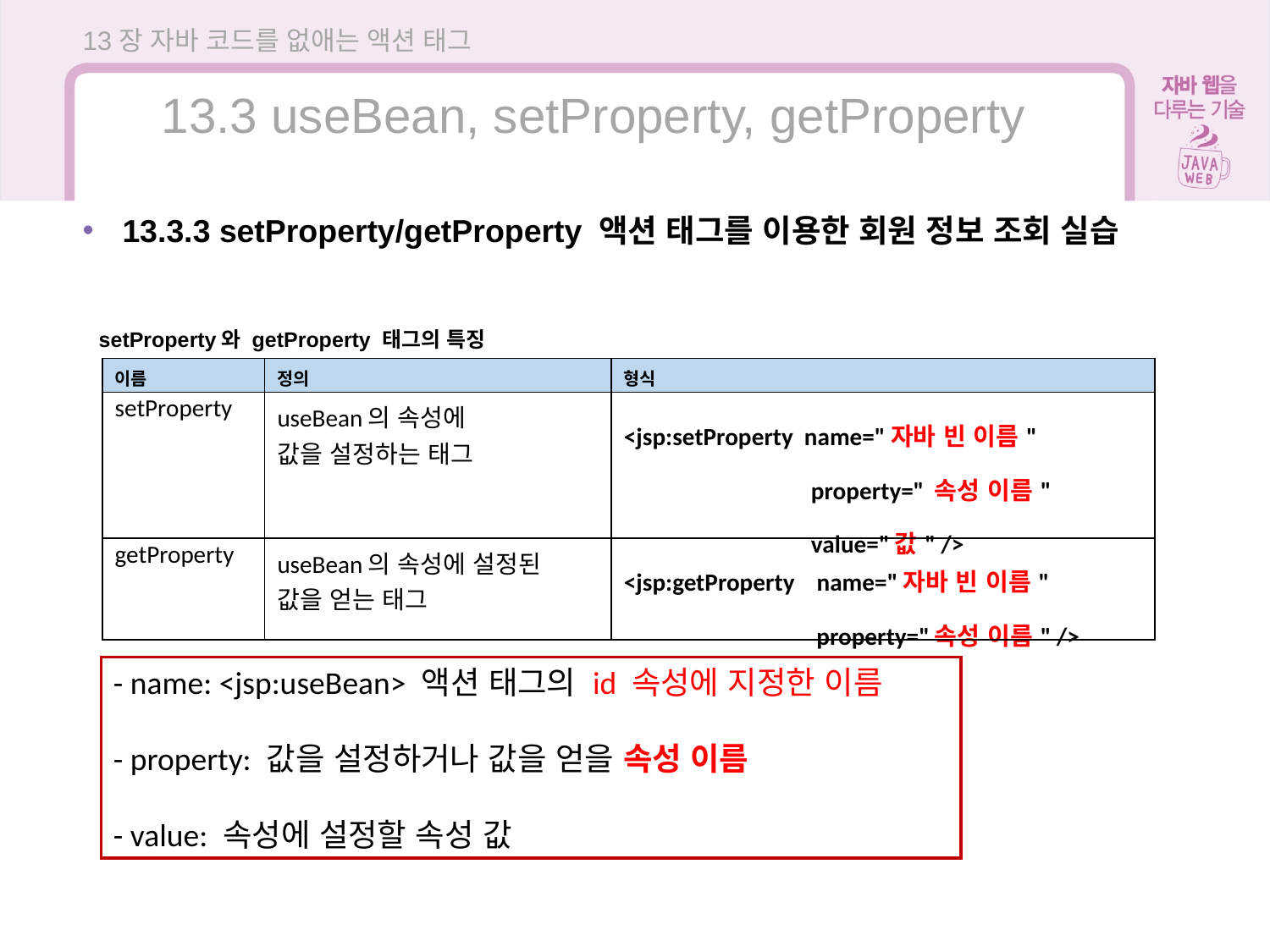

13장 자바 코드를 없애는 액션 태그
13.3 useBean, setProperty, getProperty
13.3.3 setProperty/getProperty 액션 태그를 이용한 회원 정보 조회 실습
setProperty와 getProperty 태그의 특징
| 이름 | 정의 | 형식 |
| --- | --- | --- |
| setProperty | useBean의 속성에 값을 설정하는 태그 | <jsp:setProperty name="자바 빈 이름" property=" 속성 이름" value="값" /> |
| getProperty | useBean의 속성에 설정된 값을 얻는 태그 | <jsp:getProperty name="자바 빈 이름" property="속성 이름" /> |
- name: <jsp:useBean> 액션 태그의 id 속성에 지정한 이름

- property: 값을 설정하거나 값을 얻을 속성 이름

- value: 속성에 설정할 속성 값